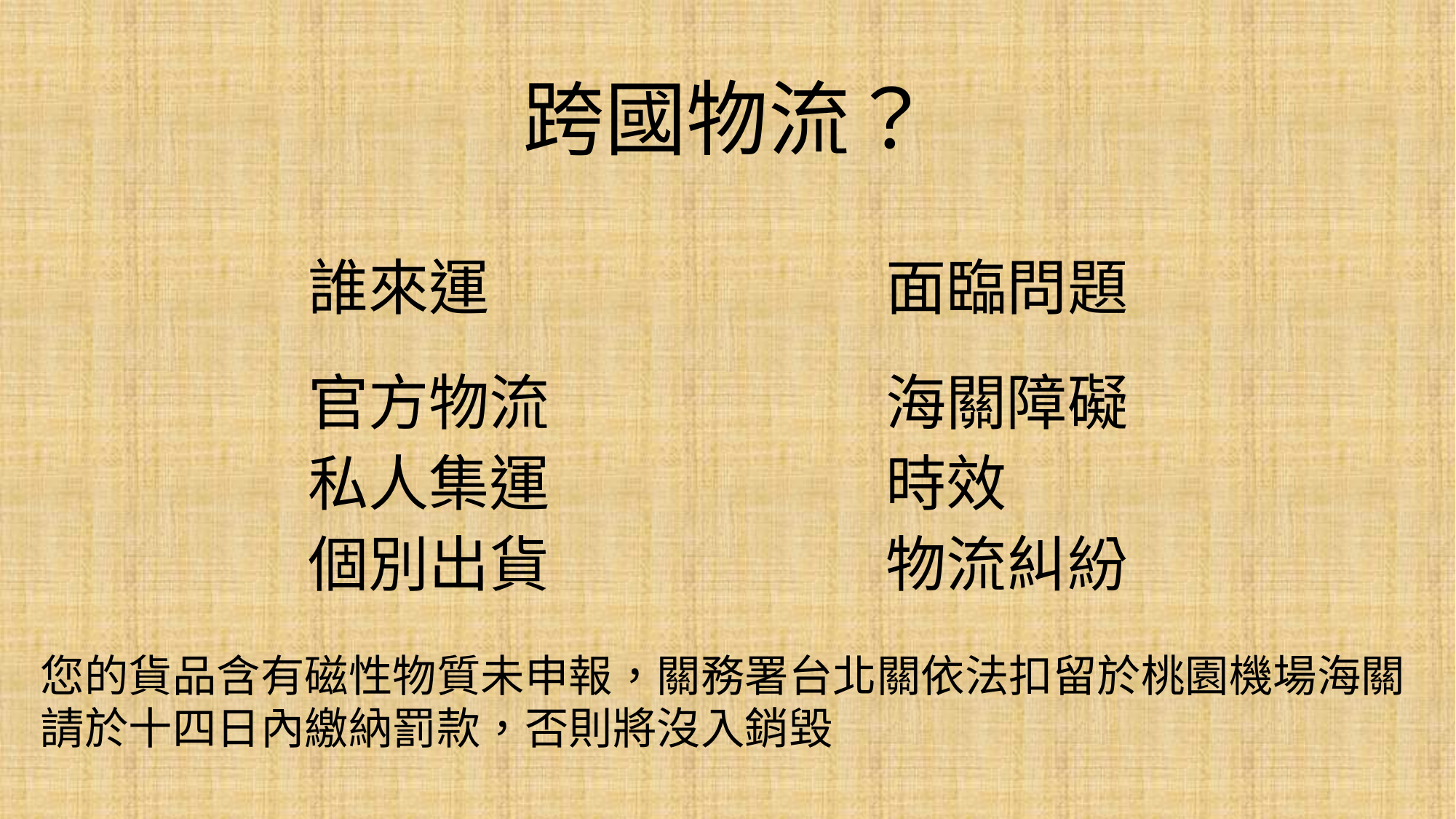

# 跨國物流？
誰來運

官方物流
私人集運
個別出貨
面臨問題

海關障礙
時效
物流糾紛
您的貨品含有磁性物質未申報，關務署台北關依法扣留於桃園機場海關
請於十四日內繳納罰款，否則將沒入銷毀